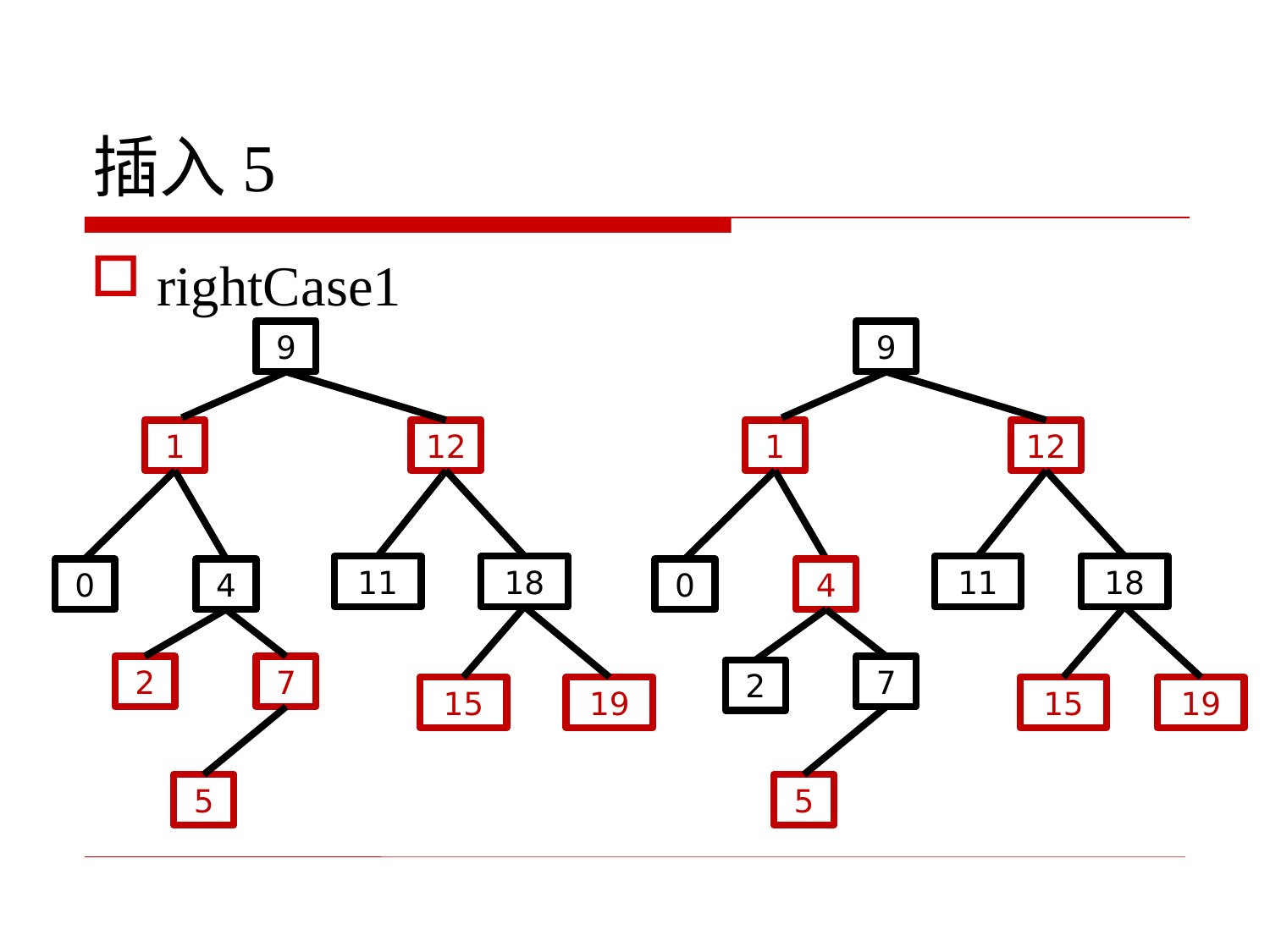

# 插入5
rightCase1
9
1
12
18
11
0
4
2
7
15
19
5
9
1
12
18
11
0
4
7
2
15
19
5